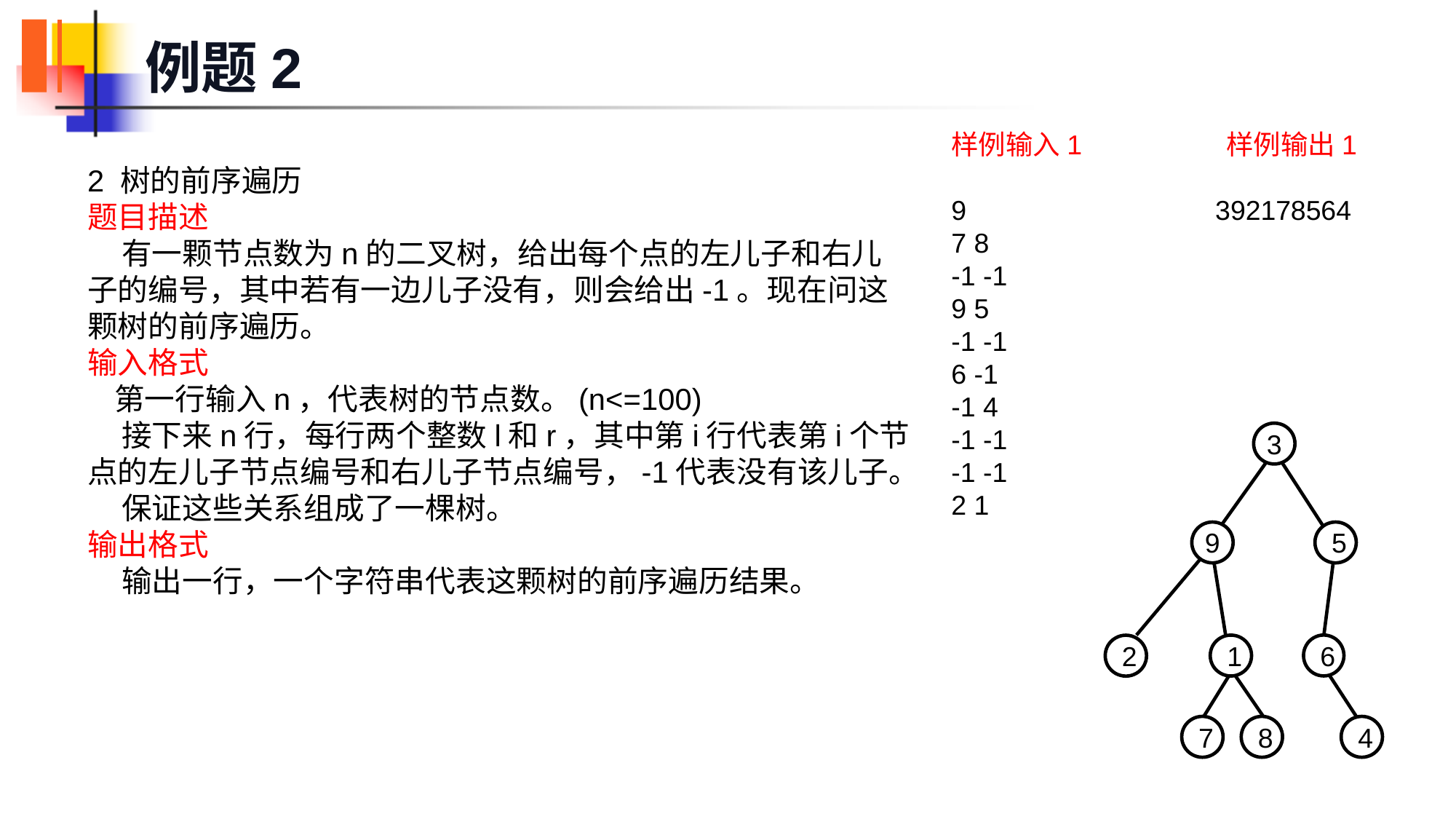

例题2

样例输入1                  样例输出1
9		      392178564
7 8
-1 -1
9 5
-1 -1
6 -1
-1 4
-1 -1
-1 -1
2 1

2 树的前序遍历
题目描述
    有一颗节点数为n的二叉树，给出每个点的左儿子和右儿子的编号，其中若有一边儿子没有，则会给出-1。现在问这颗树的前序遍历。
输入格式
    第一行输入n，代表树的节点数。(n<=100)
    接下来n行，每行两个整数l和r，其中第i行代表第i个节点的左儿子节点编号和右儿子节点编号，-1代表没有该儿子。
    保证这些关系组成了一棵树。
输出格式
    输出一行，一个字符串代表这颗树的前序遍历结果。

3

9
5

6
1
2

7

8
4